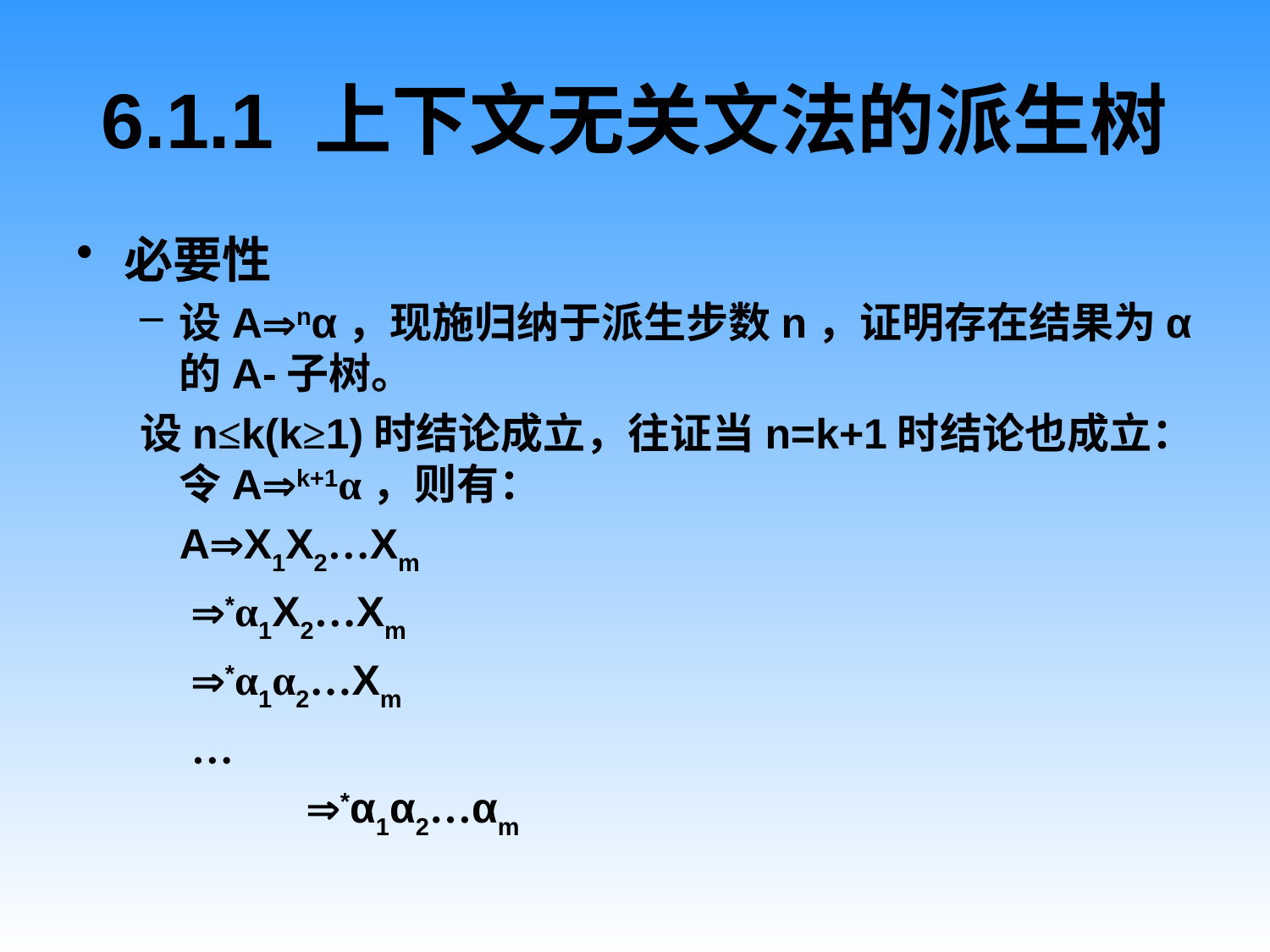

# 6.1.1 上下文无关文法的派生树
必要性
设A⇒nα，现施归纳于派生步数n，证明存在结果为α的A-子树。
设n≤k(k≥1)时结论成立，往证当n=k+1时结论也成立：令A⇒k+1α，则有：
	A⇒X1X2…Xm
	 ⇒*α1X2…Xm
	 ⇒*α1α2…Xm
	 …
		⇒*α1α2…αm

18